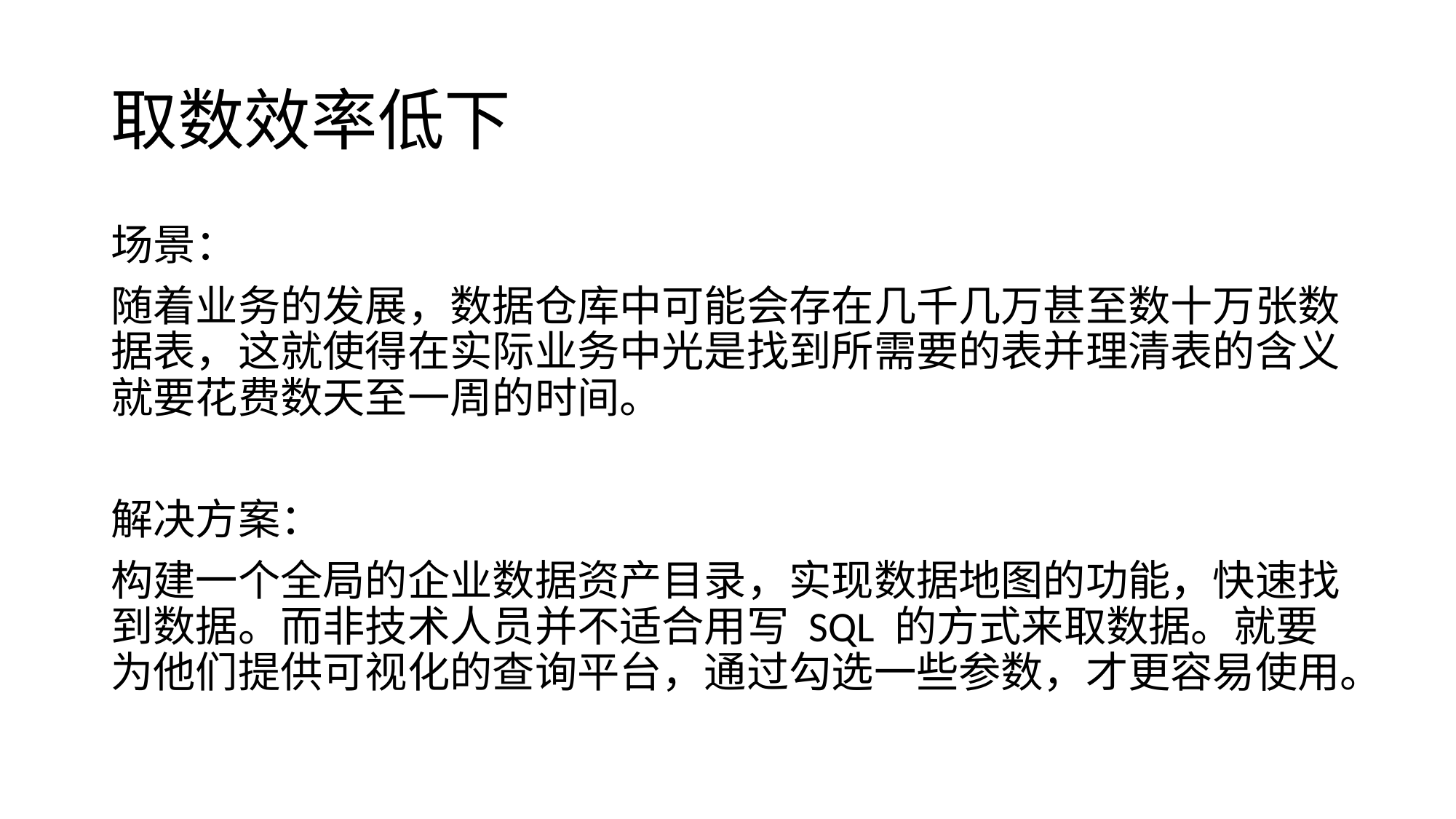

# 取数效率低下
场景：
随着业务的发展，数据仓库中可能会存在几千几万甚至数十万张数据表，这就使得在实际业务中光是找到所需要的表并理清表的含义就要花费数天至一周的时间。

解决方案：
构建一个全局的企业数据资产目录，实现数据地图的功能，快速找到数据。而非技术人员并不适合用写 SQL 的方式来取数据。就要为他们提供可视化的查询平台，通过勾选一些参数，才更容易使用。